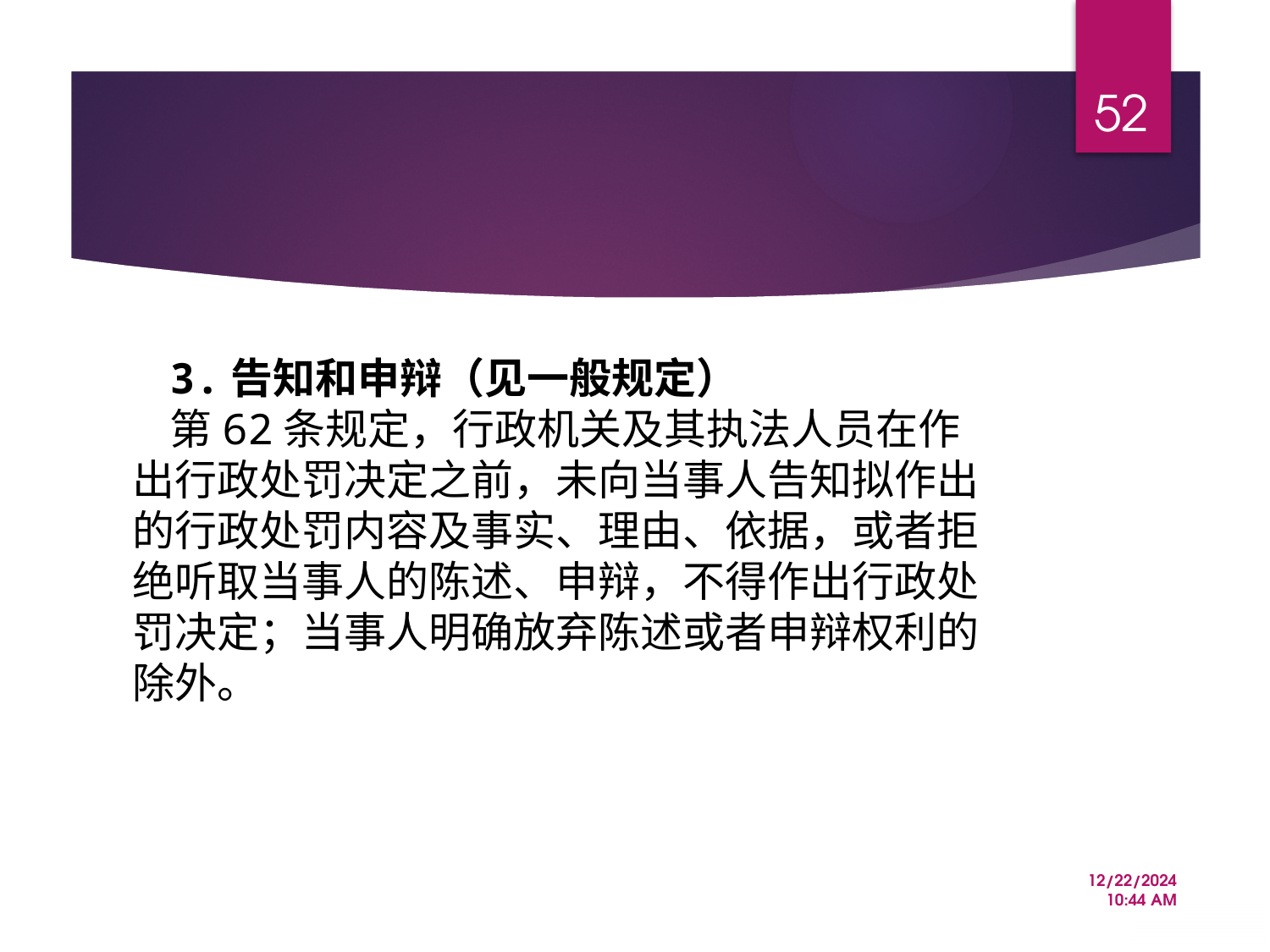

52
#
3.告知和申辩（见一般规定）
第62条规定，行政机关及其执法人员在作出行政处罚决定之前，未向当事人告知拟作出的行政处罚内容及事实、理由、依据，或者拒绝听取当事人的陈述、申辩，不得作出行政处罚决定；当事人明确放弃陈述或者申辩权利的除外。

12/22/2024 10:44 AM